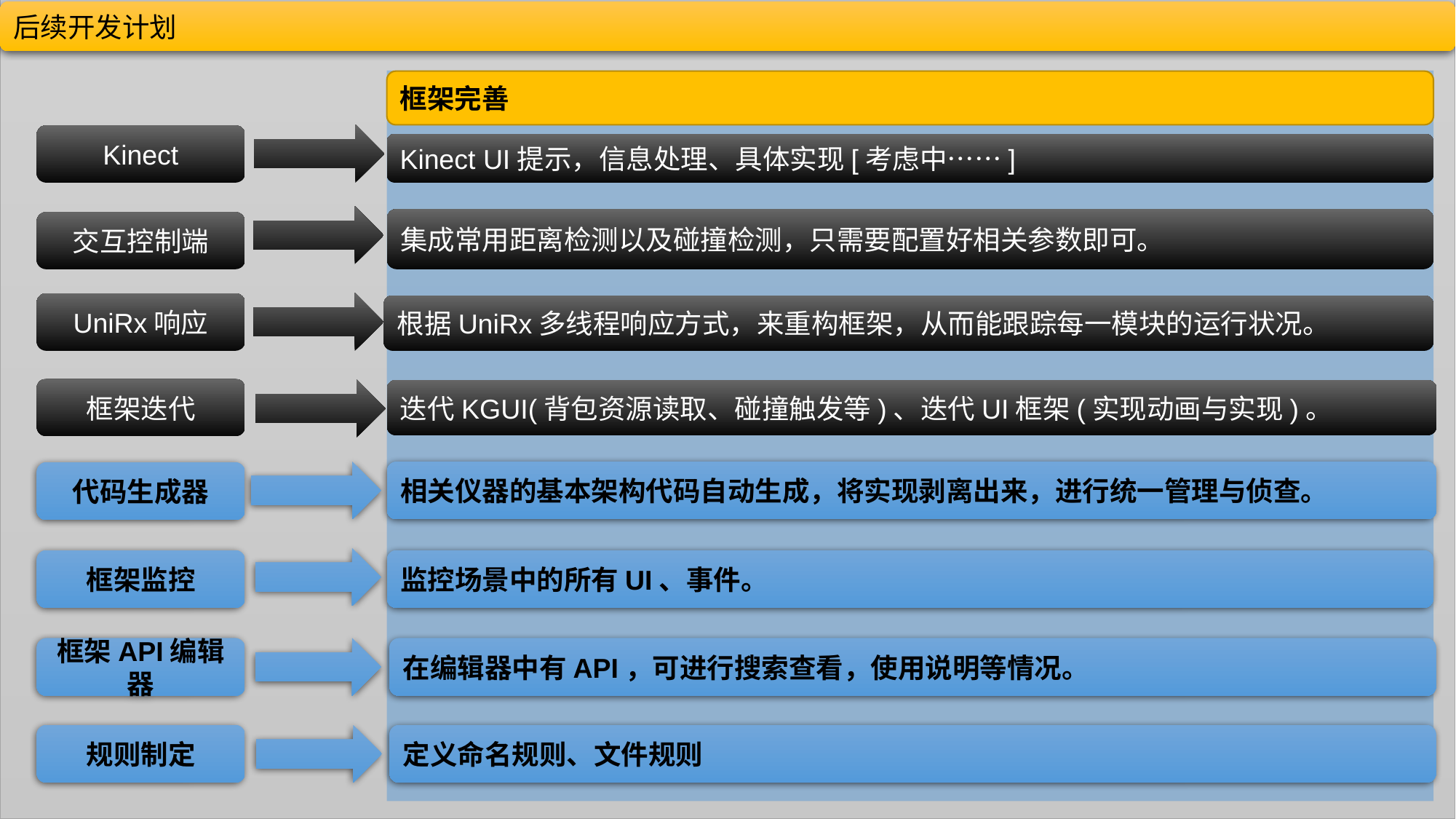

后续开发计划

框架完善

Kinect
Kinect UI提示，信息处理、具体实现[考虑中……]

集成常用距离检测以及碰撞检测，只需要配置好相关参数即可。
交互控制端

UniRx响应
根据UniRx多线程响应方式，来重构框架，从而能跟踪每一模块的运行状况。
框架迭代

迭代KGUI(背包资源读取、碰撞触发等)、迭代UI框架(实现动画与实现)。

相关仪器的基本架构代码自动生成，将实现剥离出来，进行统一管理与侦查。
代码生成器

框架监控
监控场景中的所有UI、事件。
框架API编辑器

在编辑器中有API，可进行搜索查看，使用说明等情况。
规则制定

定义命名规则、文件规则